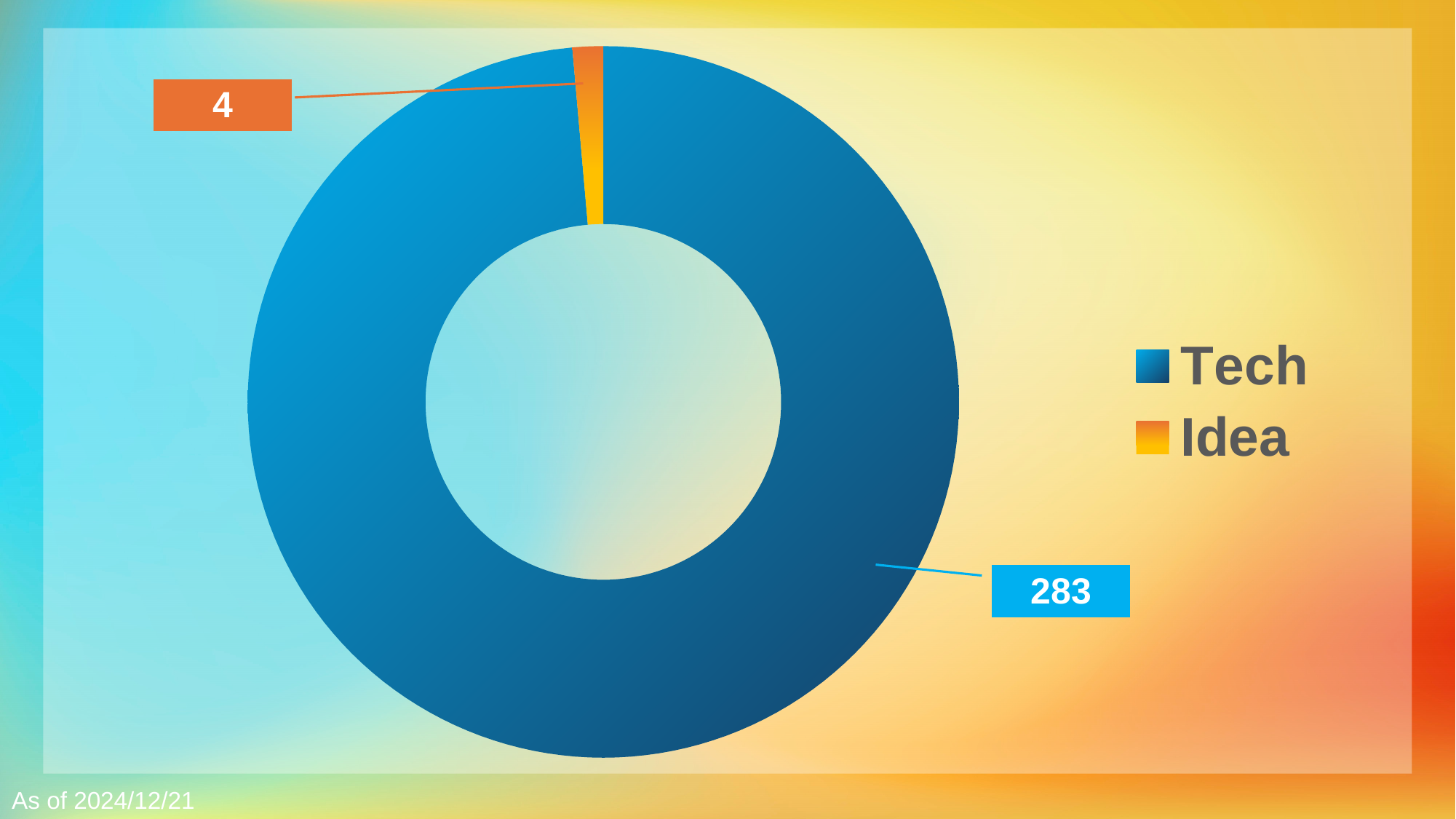

### Chart

| Category | 投稿数 |
|---|---|
| Tech | 283.0 |
| Idea | 4.0 |